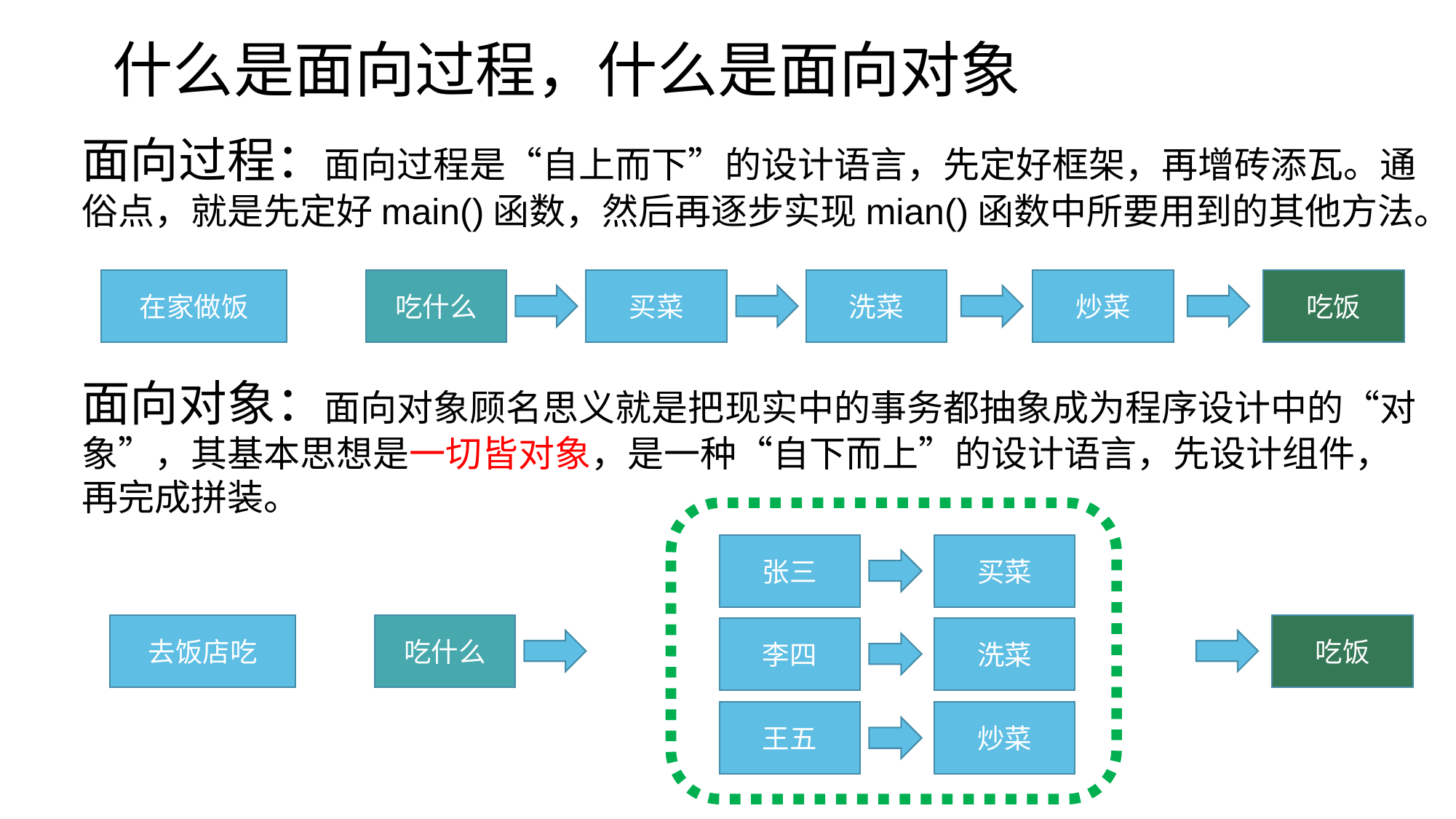

什么是面向过程，什么是面向对象
面向过程：面向过程是“自上而下”的设计语言，先定好框架，再增砖添瓦。通俗点，就是先定好main()函数，然后再逐步实现mian()函数中所要用到的其他方法。
在家做饭
吃什么
买菜
洗菜
炒菜
吃饭

面向对象：面向对象顾名思义就是把现实中的事务都抽象成为程序设计中的“对象”，其基本思想是一切皆对象，是一种“自下而上”的设计语言，先设计组件，再完成拼装。

张三
买菜

去饭店吃
吃什么
吃饭
李四
洗菜

王五
炒菜